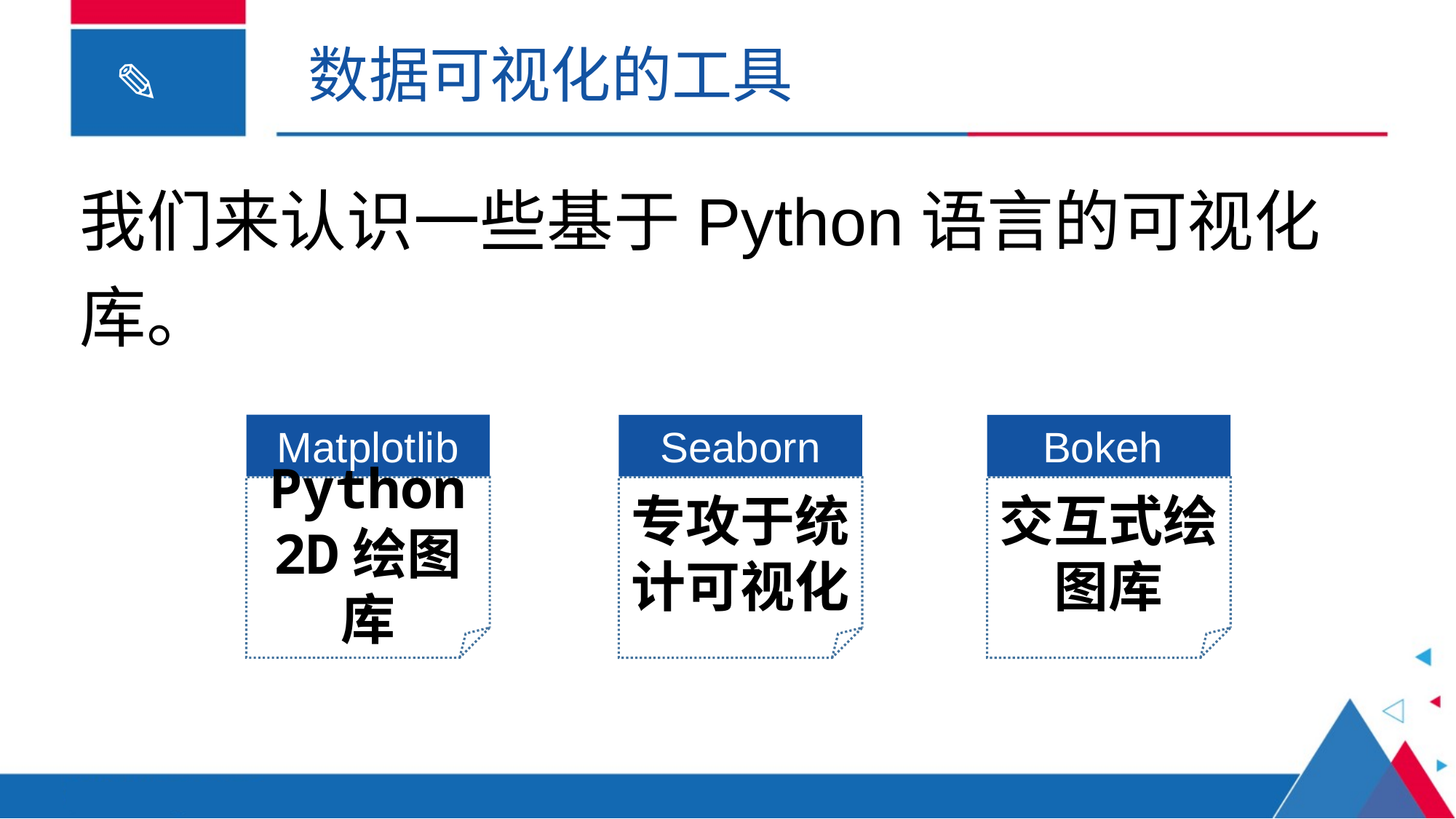

数据可视化的工具
我们来认识一些基于Python语言的可视化库。
Matplotlib
Seaborn
Bokeh
Python 2D绘图库
专攻于统计可视化
交互式绘图库